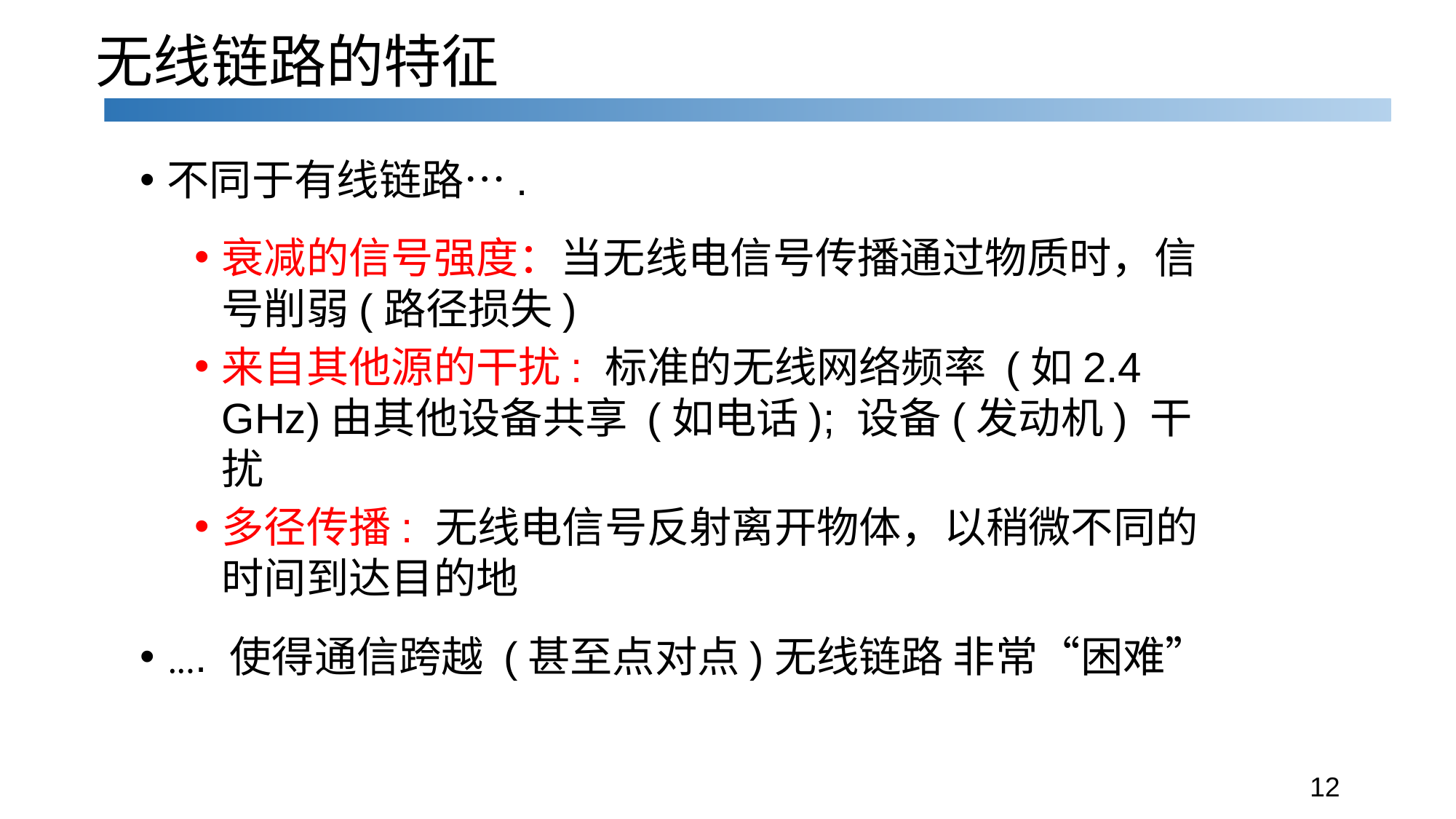

# 无线链路的特征

不同于有线链路….
衰减的信号强度：当无线电信号传播通过物质时，信号削弱(路径损失)
来自其他源的干扰: 标准的无线网络频率 (如2.4 GHz)由其他设备共享 (如电话); 设备(发动机) 干扰
多径传播: 无线电信号反射离开物体，以稍微不同的时间到达目的地
…. 使得通信跨越 (甚至点对点)无线链路 非常“困难”

12